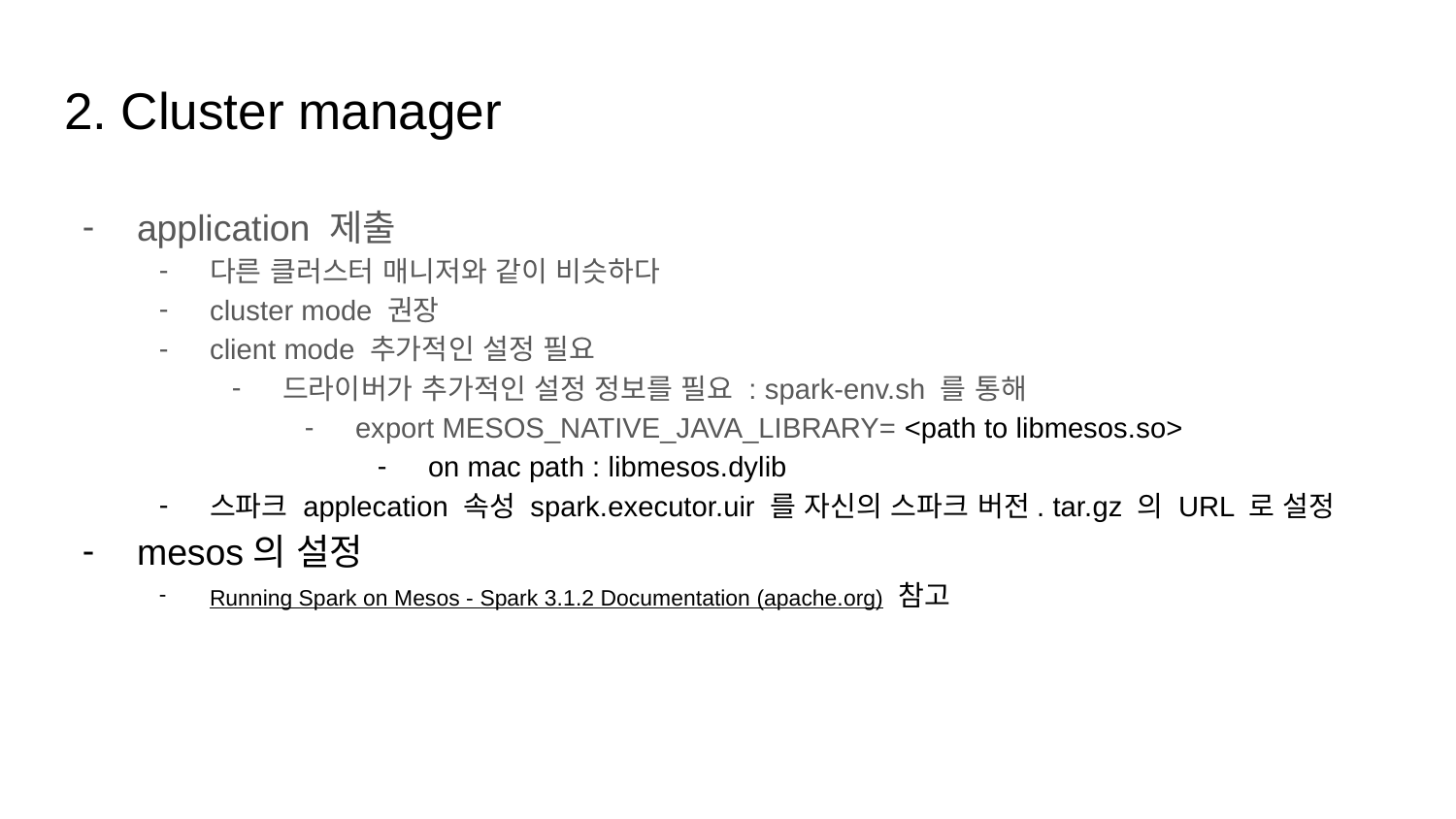

# 2. Cluster manager
application 제출
다른 클러스터 매니저와 같이 비슷하다
cluster mode 권장
client mode 추가적인 설정 필요
드라이버가 추가적인 설정 정보를 필요 : spark-env.sh 를 통해
export MESOS_NATIVE_JAVA_LIBRARY= <path to libmesos.so>
on mac path : libmesos.dylib
스파크 applecation 속성 spark.executor.uir 를 자신의 스파크 버전. tar.gz 의 URL 로 설정
mesos의 설정
Running Spark on Mesos - Spark 3.1.2 Documentation (apache.org) 참고